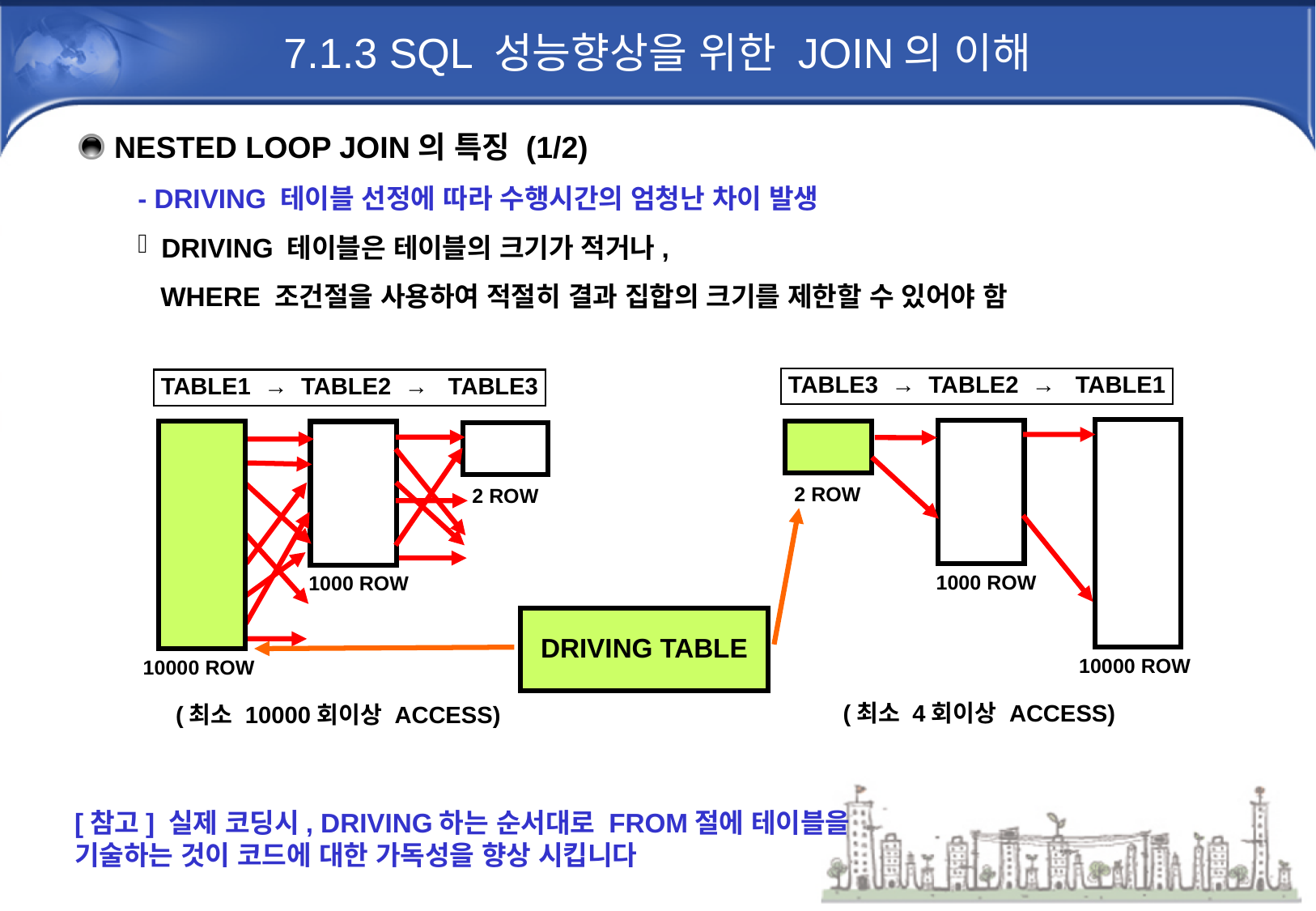

# 7.1.3 SQL 성능향상을 위한 JOIN의 이해
NESTED LOOP JOIN의 특징 (1/2)
- DRIVING 테이블 선정에 따라 수행시간의 엄청난 차이 발생
DRIVING 테이블은 테이블의 크기가 적거나,
   WHERE 조건절을 사용하여 적절히 결과 집합의 크기를 제한할 수 있어야 함
TABLE3  →  TABLE2  →   TABLE1
TABLE1  →  TABLE2  →   TABLE3

2 ROW
2 ROW

1000 ROW
1000 ROW
DRIVING TABLE

10000 ROW
10000 ROW
(최소 4회이상 ACCESS)
(최소 10000회이상 ACCESS)
[참고] 실제 코딩시, DRIVING하는 순서대로 FROM절에 테이블을 기술하는 것이 코드에 대한 가독성을 향상 시킵니다